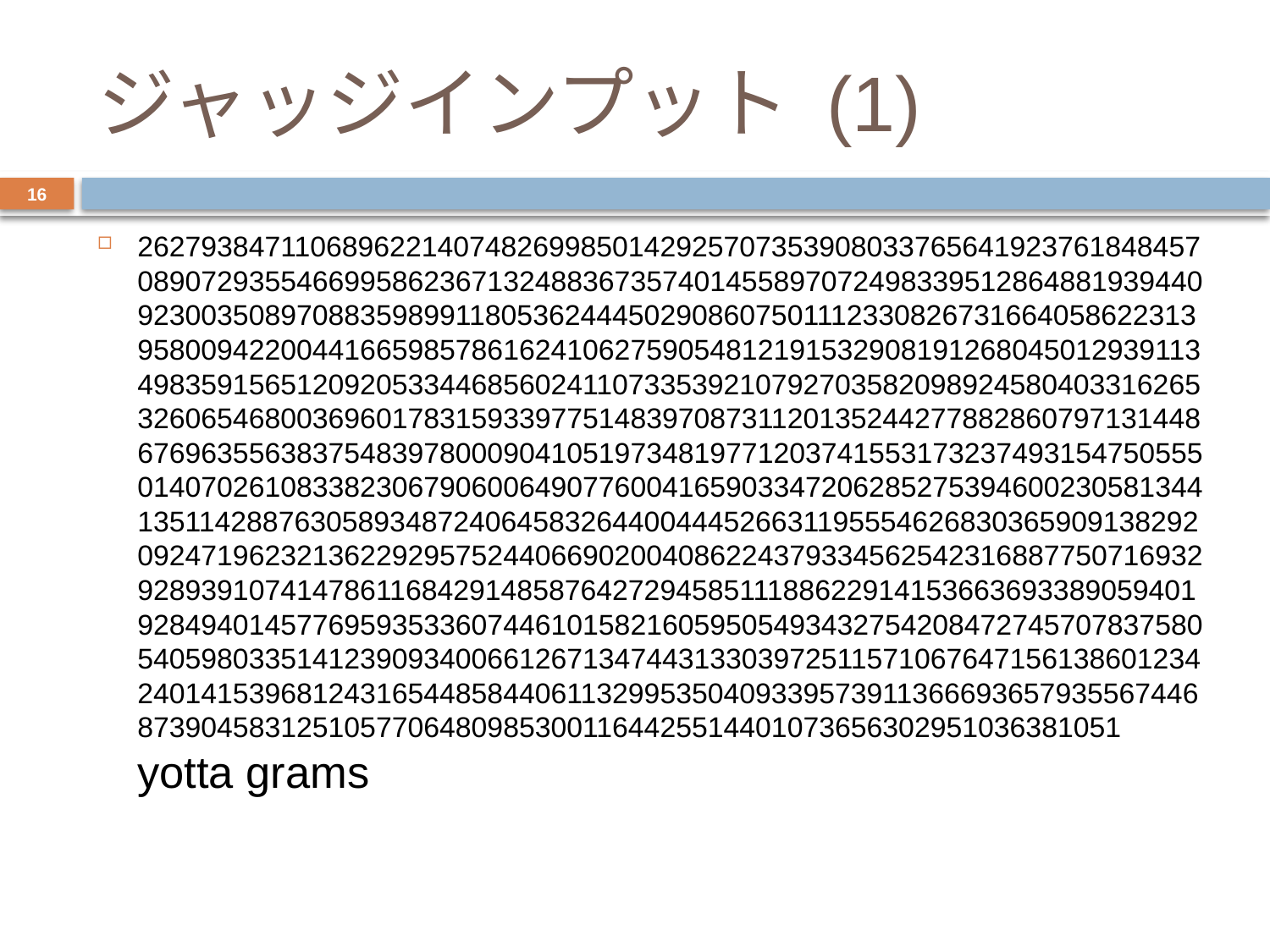

# ジャッジインプット (1)
16
2627938471106896221407482699850142925707353908033765641923761848457089072935546699586236713248836735740145589707249833951286488193944092300350897088359899118053624445029086075011123308267316640586223139580094220044166598578616241062759054812191532908191268045012939113498359156512092053344685602411073353921079270358209892458040331626532606546800369601783159339775148397087311201352442778828607971314486769635563837548397800090410519734819771203741553173237493154750555014070261083382306790600649077600416590334720628527539460023058134413511428876305893487240645832644004445266311955546268303659091382920924719623213622929575244066902004086224379334562542316887750716932928939107414786116842914858764272945851118862291415366369338905940192849401457769593533607446101582160595054934327542084727457078375805405980335141239093400661267134744313303972511571067647156138601234240141539681243165448584406113299535040933957391136669365793556744687390458312510577064809853001164425514401073656302951036381051
yotta grams